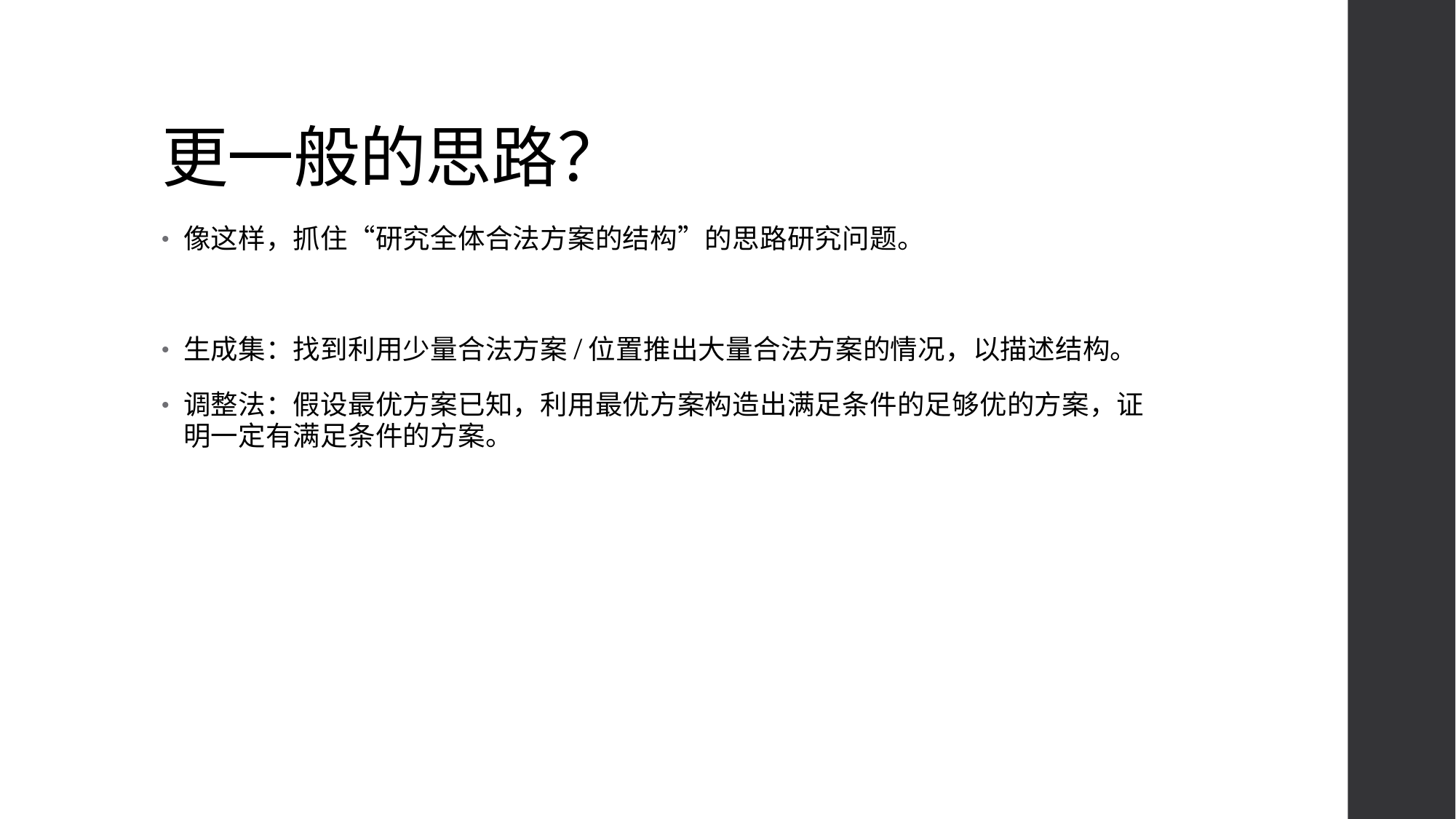

# 更一般的思路？
像这样，抓住“研究全体合法方案的结构”的思路研究问题。

生成集：找到利用少量合法方案/位置推出大量合法方案的情况，以描述结构。
调整法：假设最优方案已知，利用最优方案构造出满足条件的足够优的方案，证明一定有满足条件的方案。